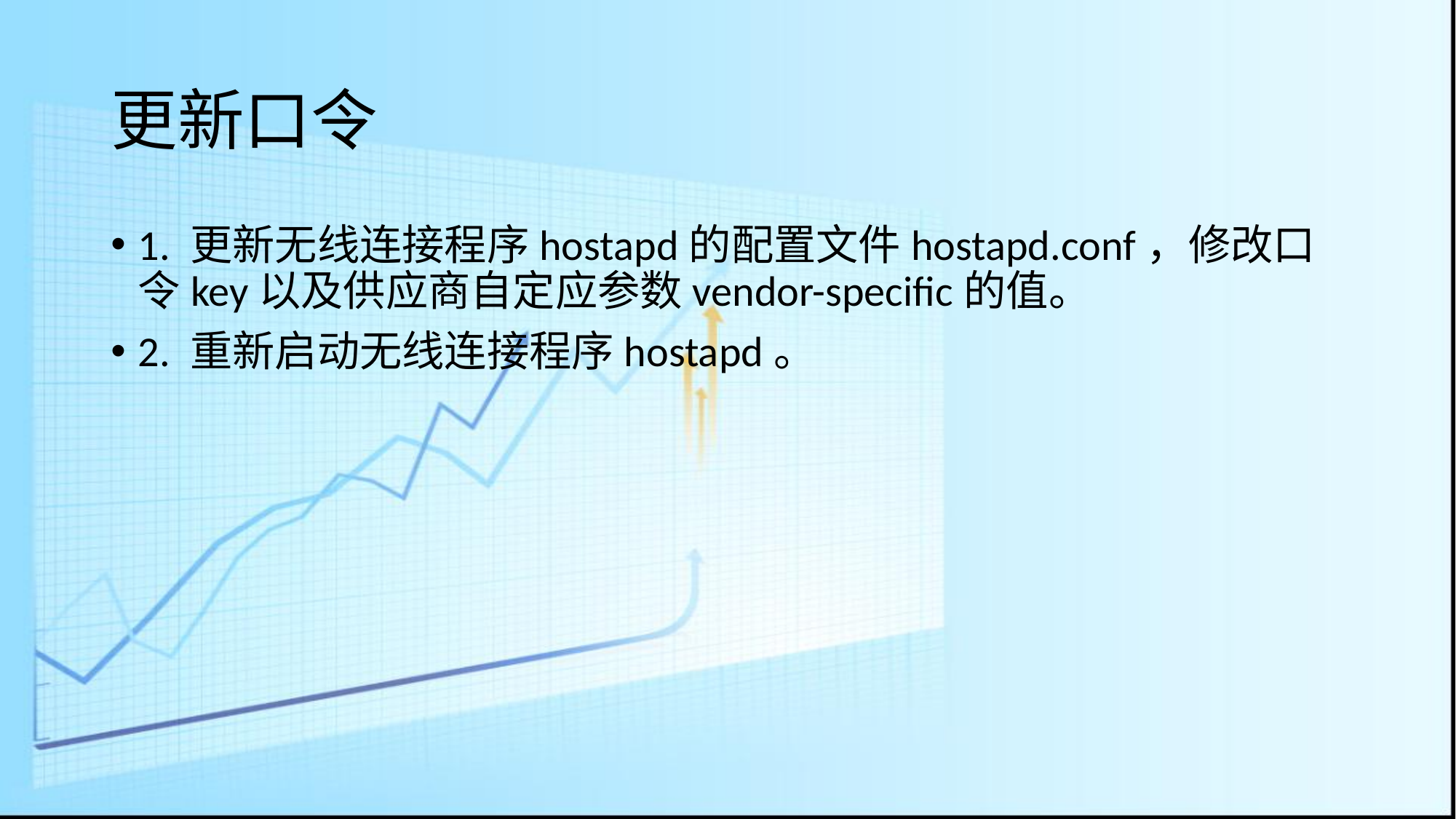

# 更新口令
1. 更新无线连接程序hostapd的配置文件hostapd.conf，修改口令key以及供应商自定应参数vendor-specific的值。
2. 重新启动无线连接程序hostapd。